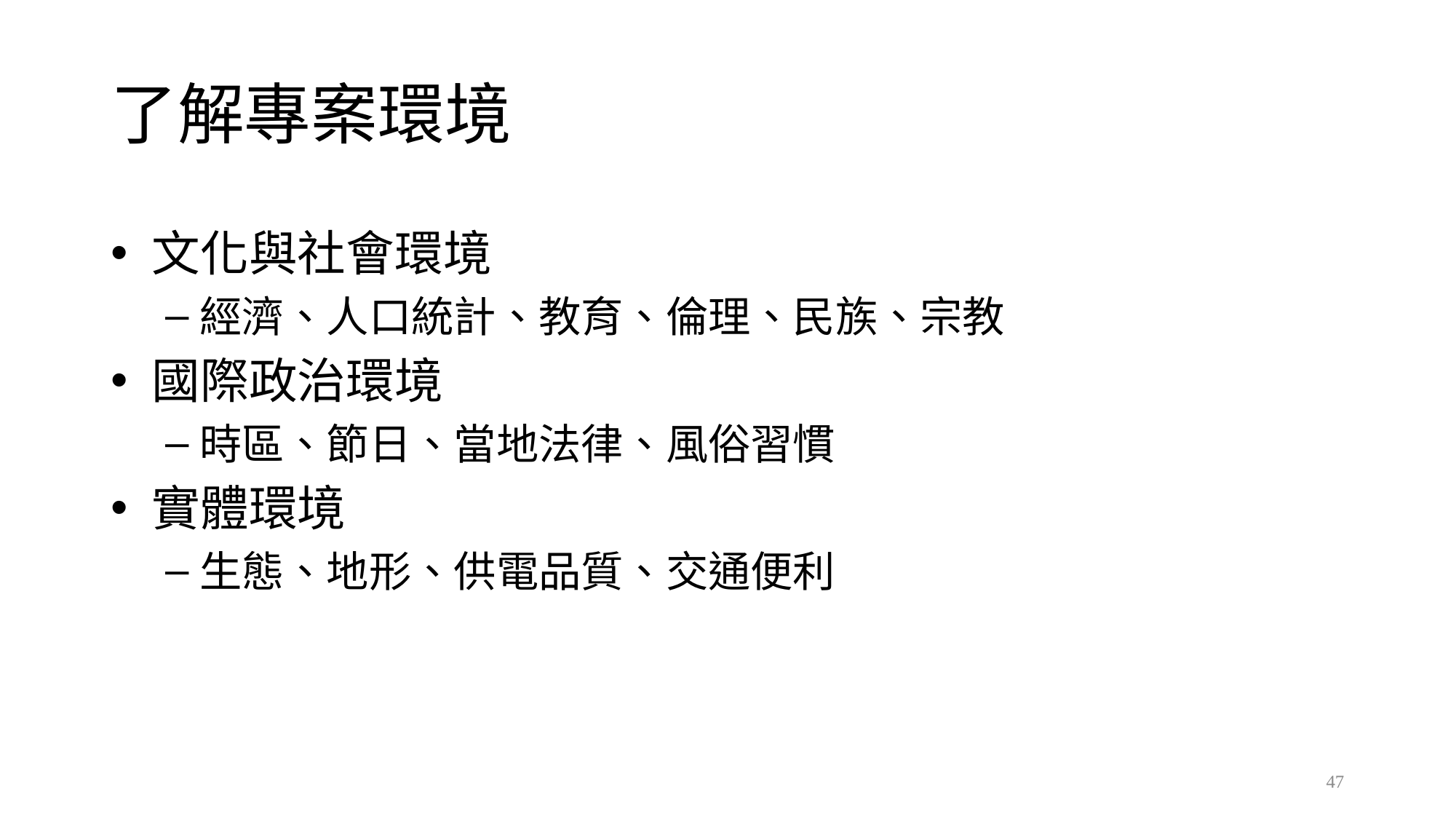

# 了解專案環境
文化與社會環境
經濟、人口統計、教育、倫理、民族、宗教
國際政治環境
時區、節日、當地法律、風俗習慣
實體環境
生態、地形、供電品質、交通便利
47